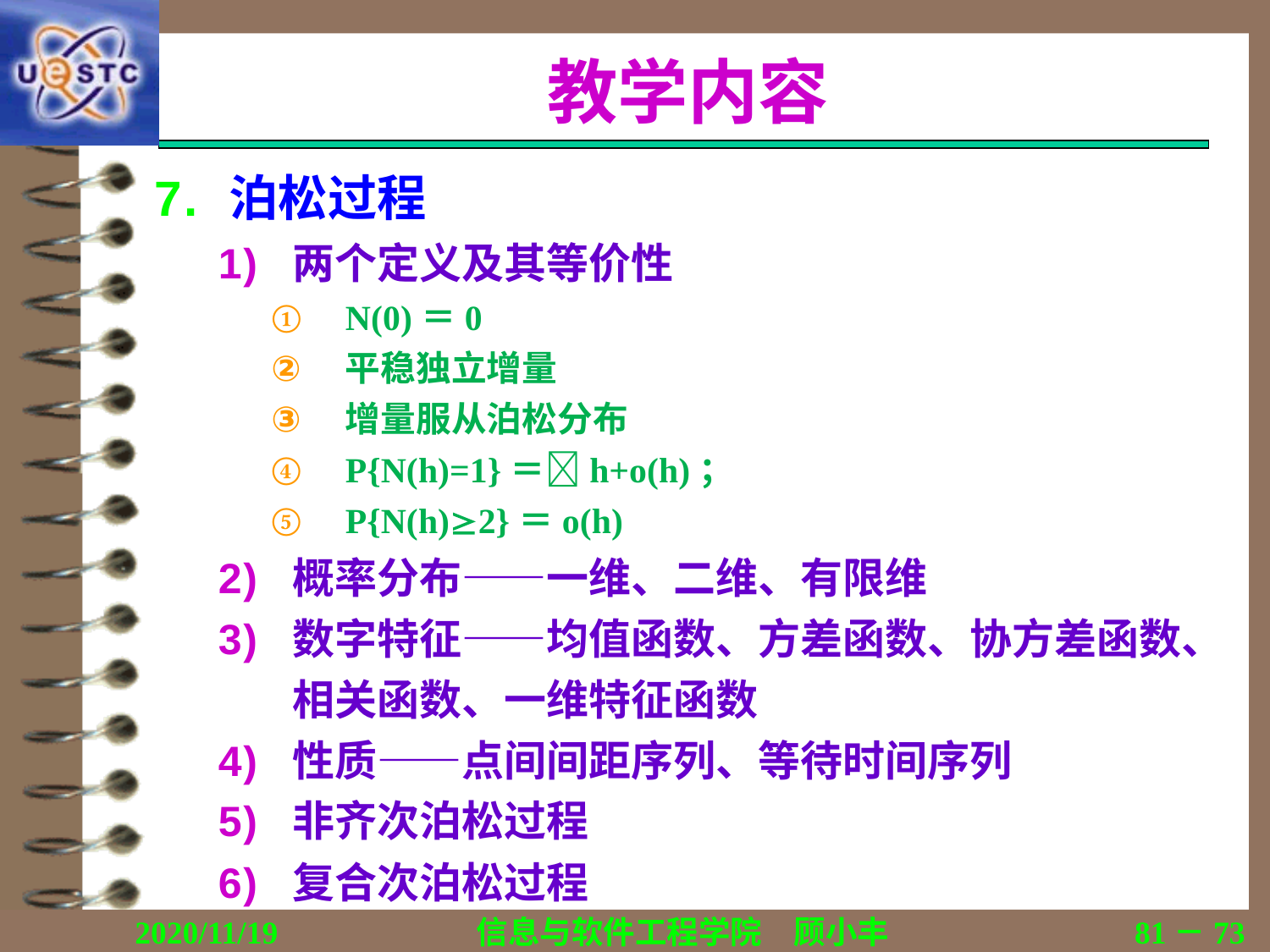

# 教学内容
泊松过程
两个定义及其等价性
N(0)＝0
平稳独立增量
增量服从泊松分布
P{N(h)=1}＝λh+o(h)；
P{N(h)≥2}＝o(h)
概率分布——一维、二维、有限维
数字特征——均值函数、方差函数、协方差函数、相关函数、一维特征函数
性质——点间间距序列、等待时间序列
非齐次泊松过程
复合次泊松过程
2020/11/19
信息与软件工程学院　顾小丰
81－73